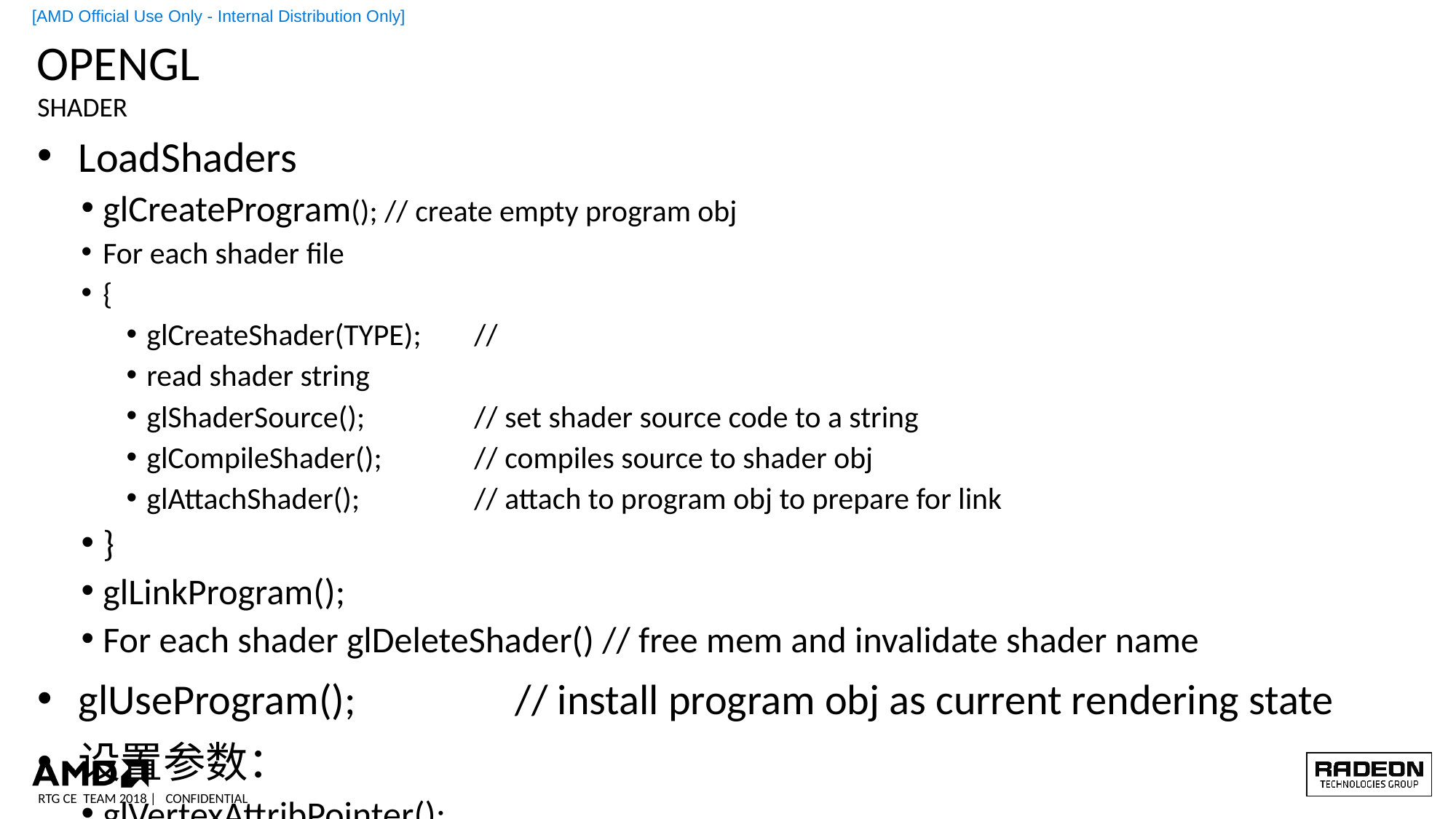

# opengl
shader
LoadShaders
glCreateProgram(); // create empty program obj
For each shader file
{
glCreateShader(TYPE);	//
read shader string
glShaderSource(); 	// set shader source code to a string
glCompileShader();	// compiles source to shader obj
glAttachShader();		// attach to program obj to prepare for link
}
glLinkProgram();
For each shader glDeleteShader() // free mem and invalidate shader name
glUseProgram();		// install program obj as current rendering state
设置参数：
glVertexAttribPointer();
glEnableVertexAttribArray();
glDeleteProgram();